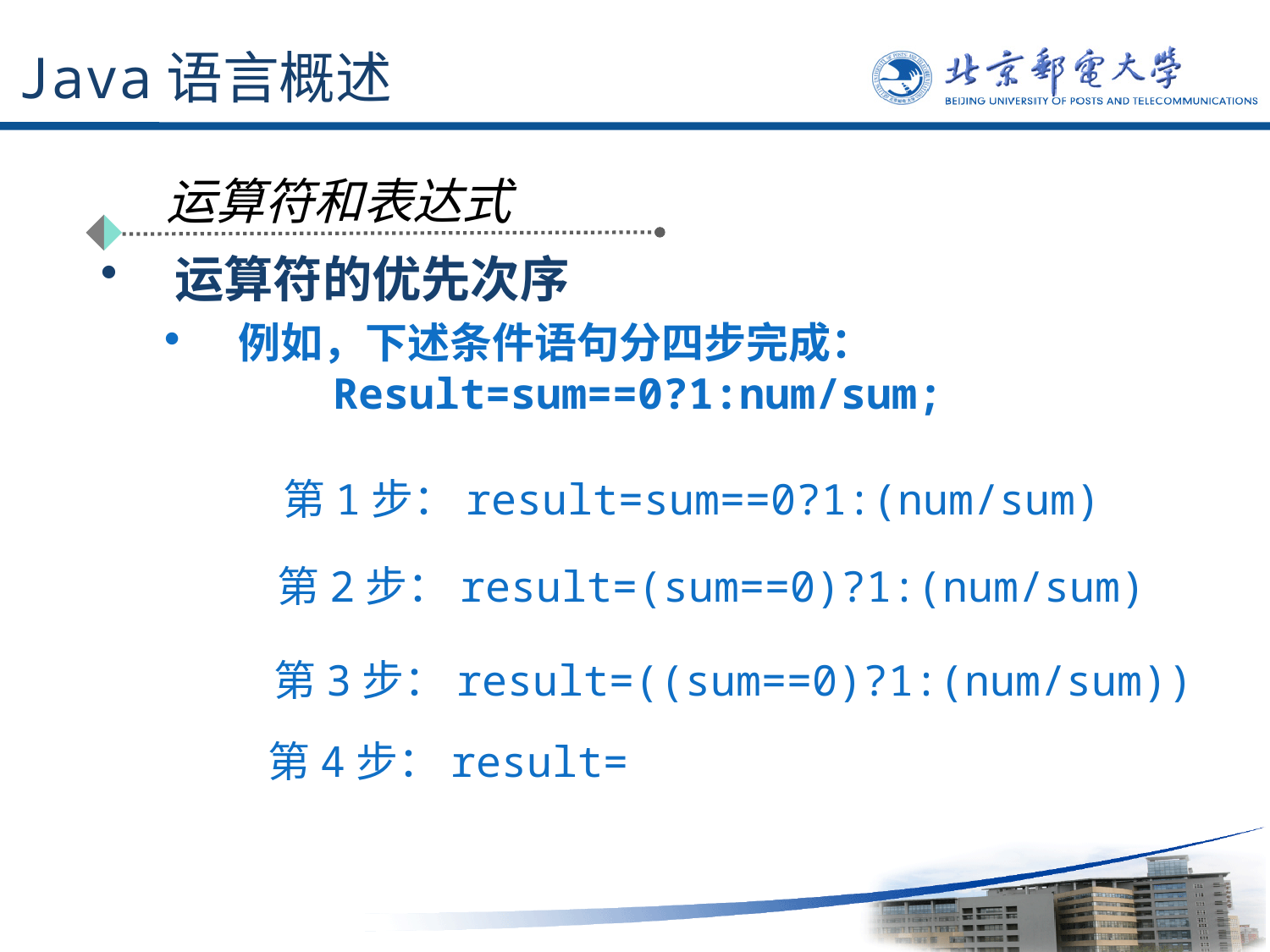

# Java语言概述

运算符和表达式

运算符的优先次序
例如，下述条件语句分四步完成：
　　Result=sum==0?1:num/sum;

   　　第1步：result=sum==0?1:(num/sum)
   　　第2步：result=(sum==0)?1:(num/sum)
   　　 第3步：result=((sum==0)?1:(num/sum))
   　　 第4步：result=